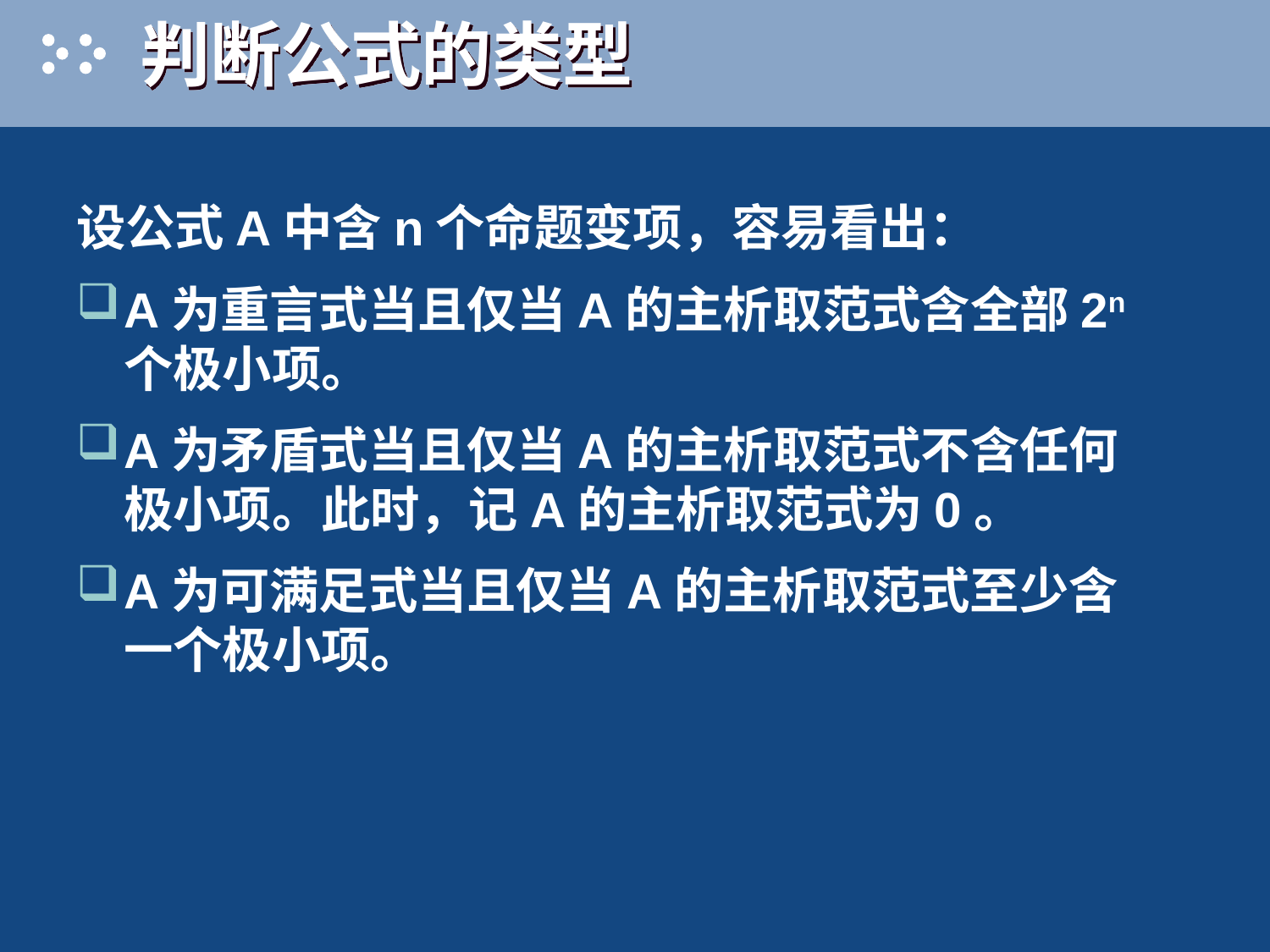

# 判断公式的类型
设公式A中含n个命题变项，容易看出：
A为重言式当且仅当A的主析取范式含全部2n个极小项。
A为矛盾式当且仅当A的主析取范式不含任何极小项。此时，记A的主析取范式为0。
A为可满足式当且仅当A的主析取范式至少含一个极小项。